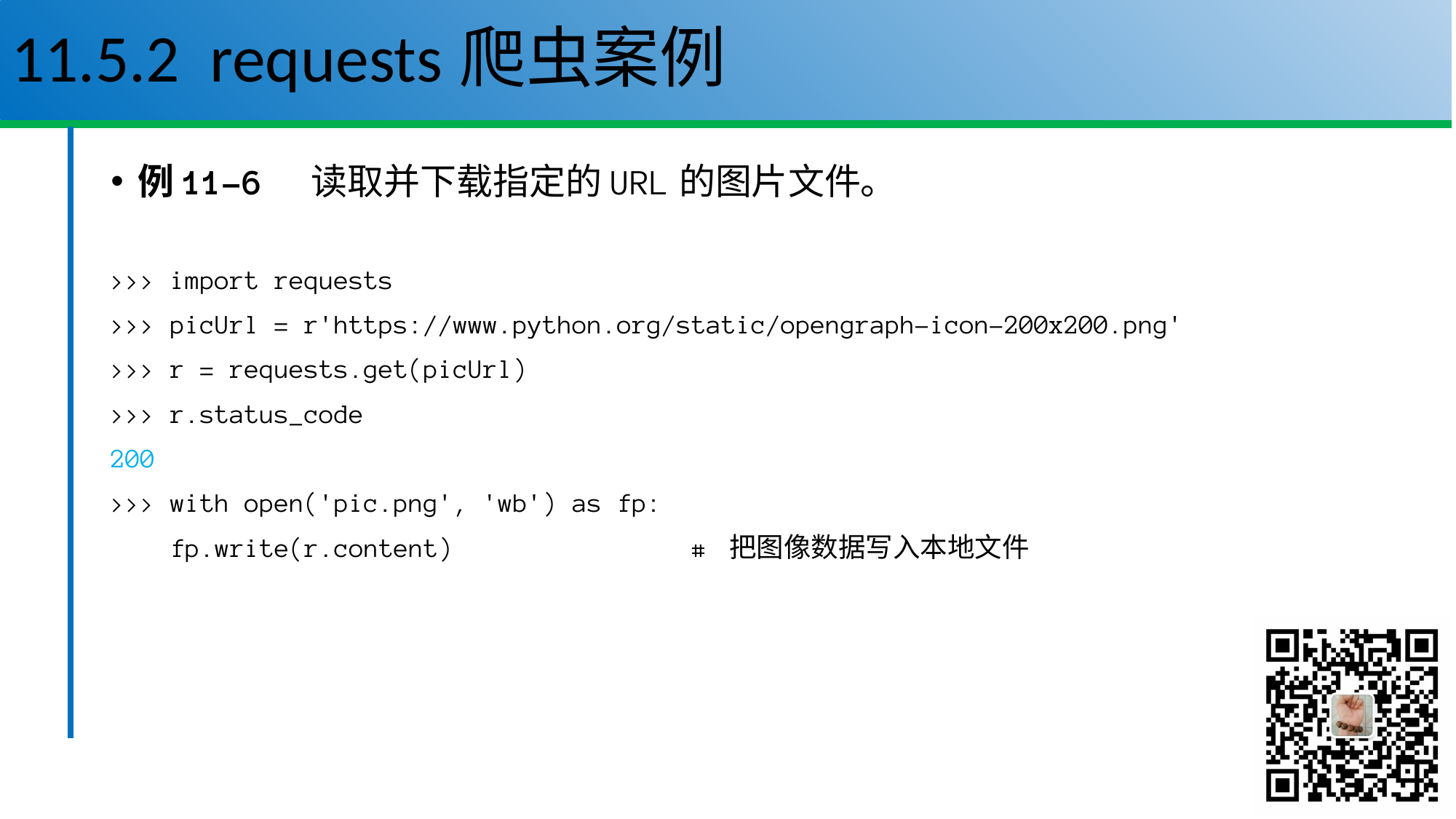

# 11.5.2  requests爬虫案例
例11-6  读取并下载指定的URL的图片文件。

>>> import requests
>>> picUrl = r'https://www.python.org/static/opengraph-icon-200x200.png'
>>> r = requests.get(picUrl)
>>> r.status_code
200
>>> with open('pic.png', 'wb') as fp:
    fp.write(r.content)                # 把图像数据写入本地文件
67